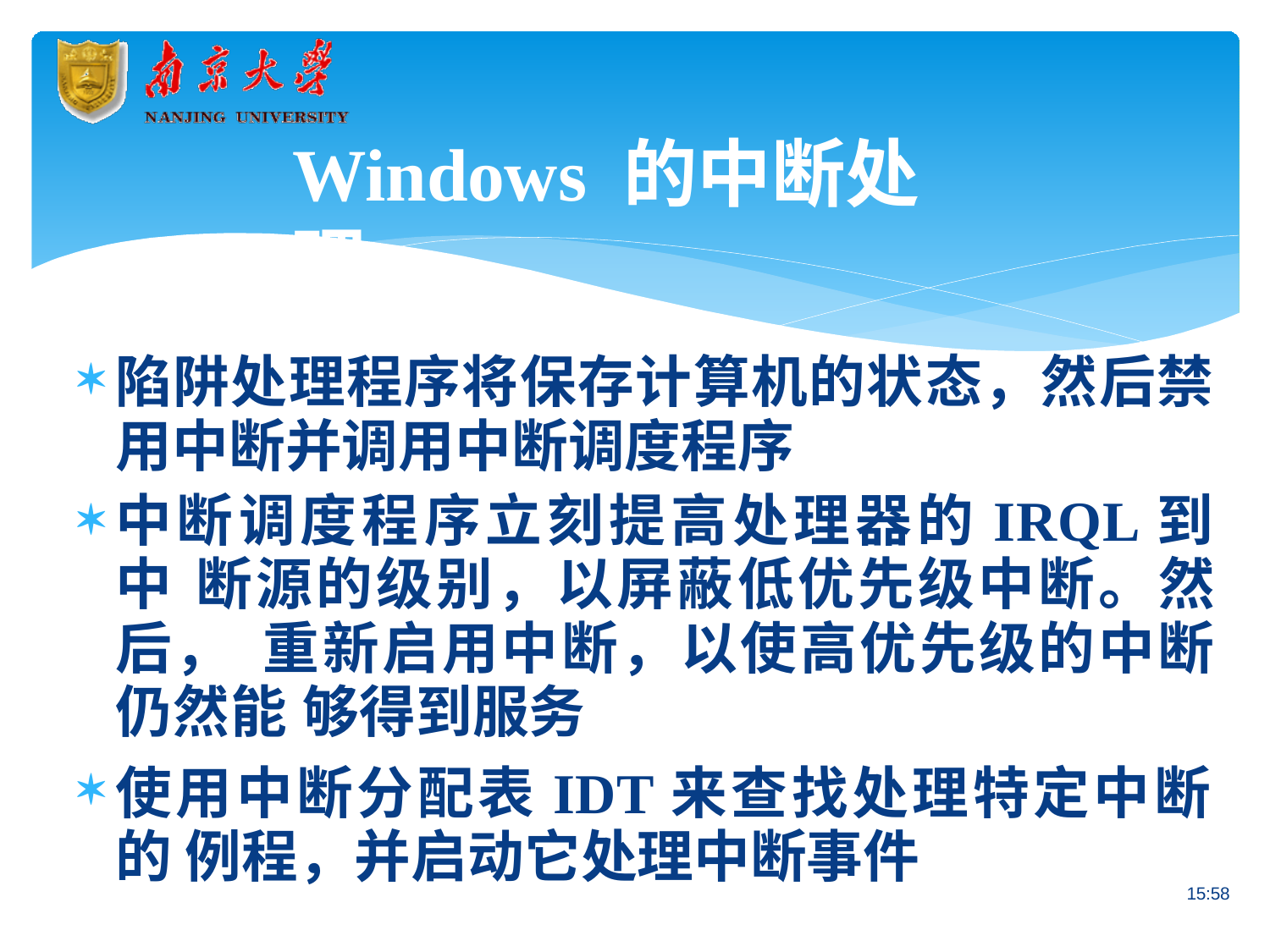

# Windows 的中断处理
陷阱处理程序将保存计算机的状态，然后禁 用中断并调用中断调度程序
中断调度程序立刻提高处理器的IRQL到中 断源的级别，以屏蔽低优先级中断。然后，  重新启用中断，以使高优先级的中断仍然能 够得到服务
使用中断分配表IDT来查找处理特定中断的 例程，并启动它处理中断事件
15:58